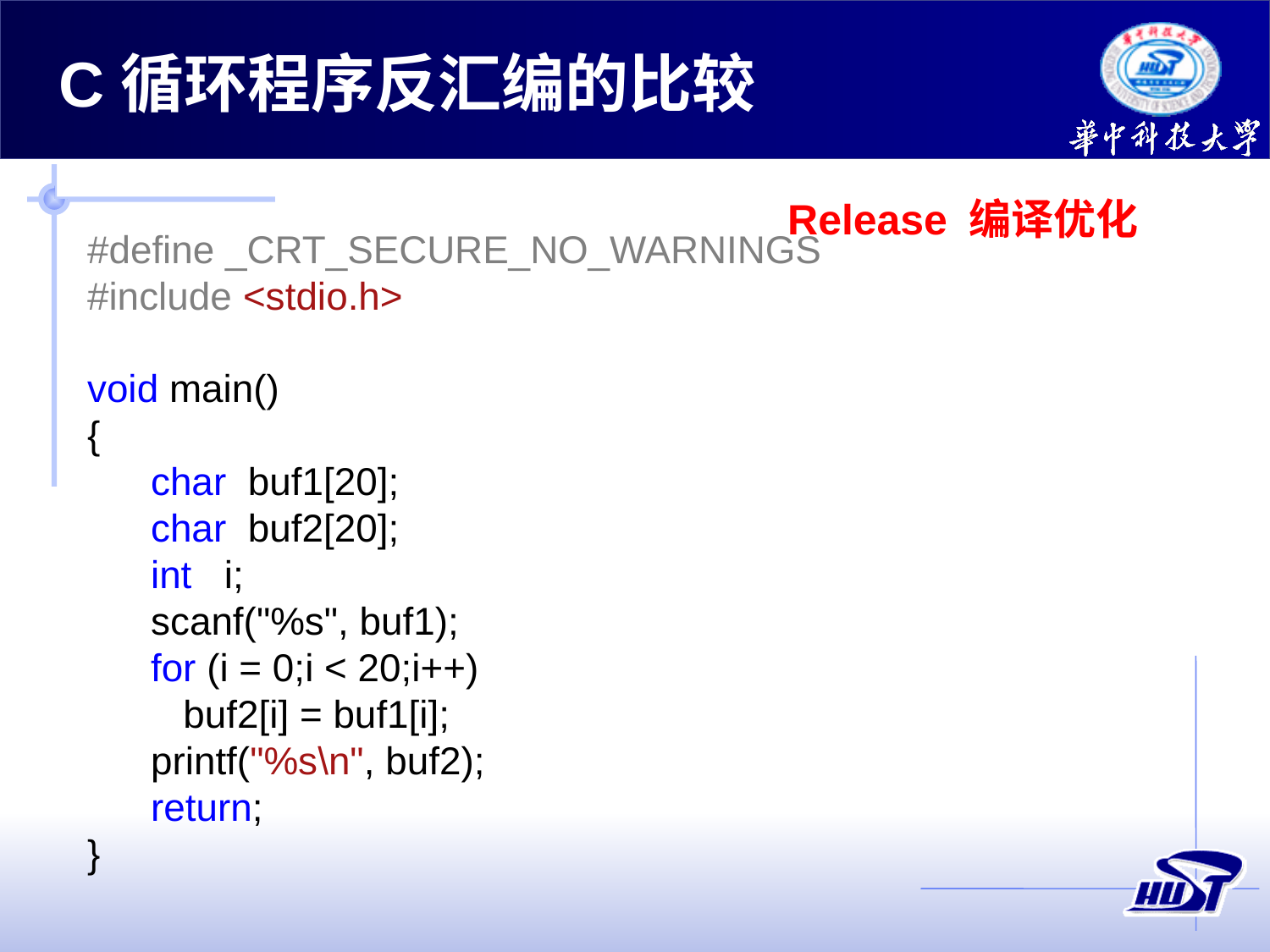

C循环程序反汇编的比较
Release 编译优化
#define _CRT_SECURE_NO_WARNINGS
#include <stdio.h>

void main()
{
char  buf1[20];
char  buf2[20];
int   i;
scanf("%s", buf1);
for (i = 0;i < 20;i++)
   buf2[i] = buf1[i];
printf("%s\n", buf2);
return;
}